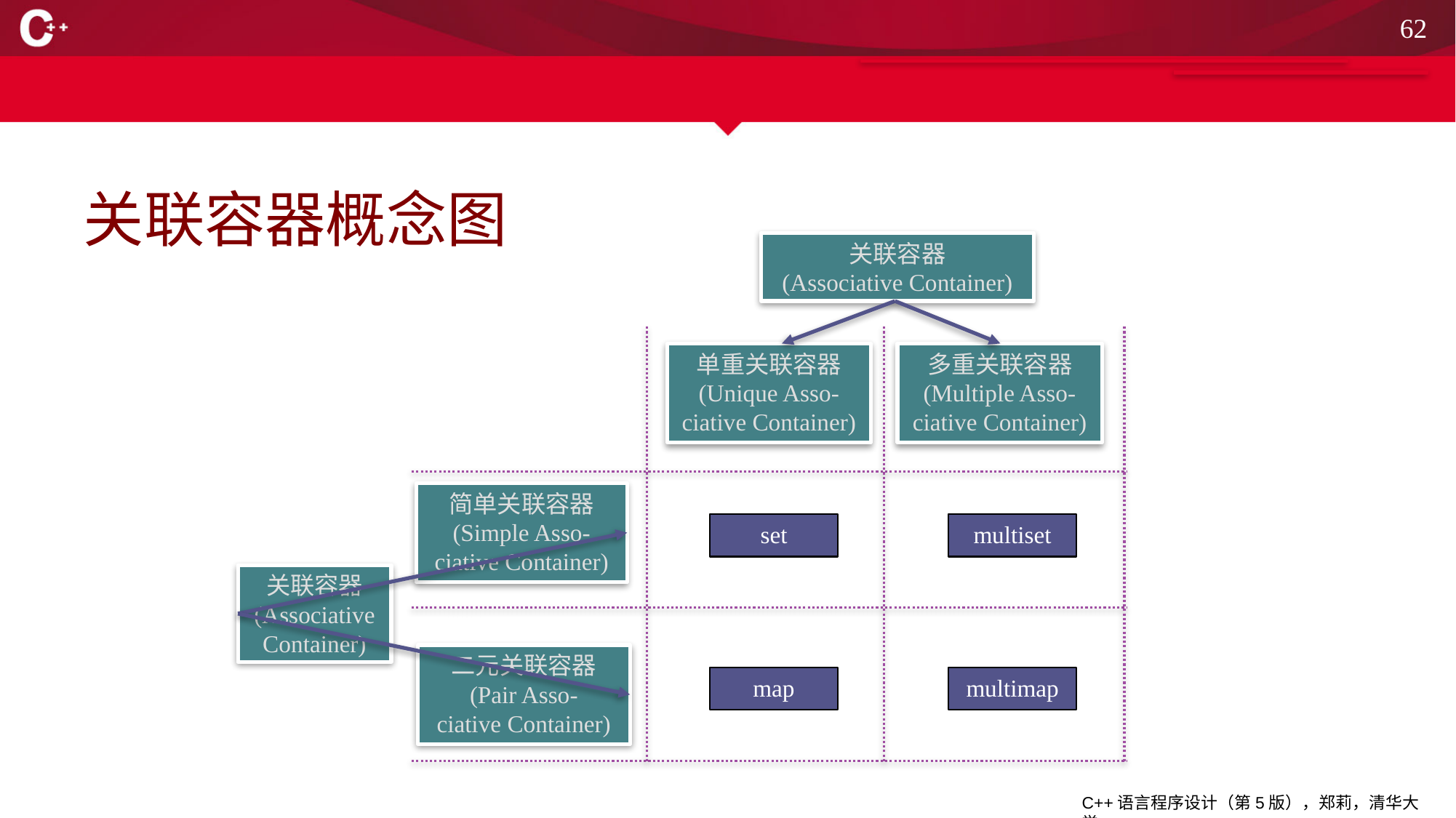

62
# 关联容器概念图
关联容器
(Associative Container)
单重关联容器
(Unique Asso-
ciative Container)
多重关联容器
(Multiple Asso-
ciative Container)
简单关联容器
(Simple Asso-
ciative Container)
二元关联容器
(Pair Asso-
ciative Container)
set
multiset
关联容器
(Associative Container)
map
multimap